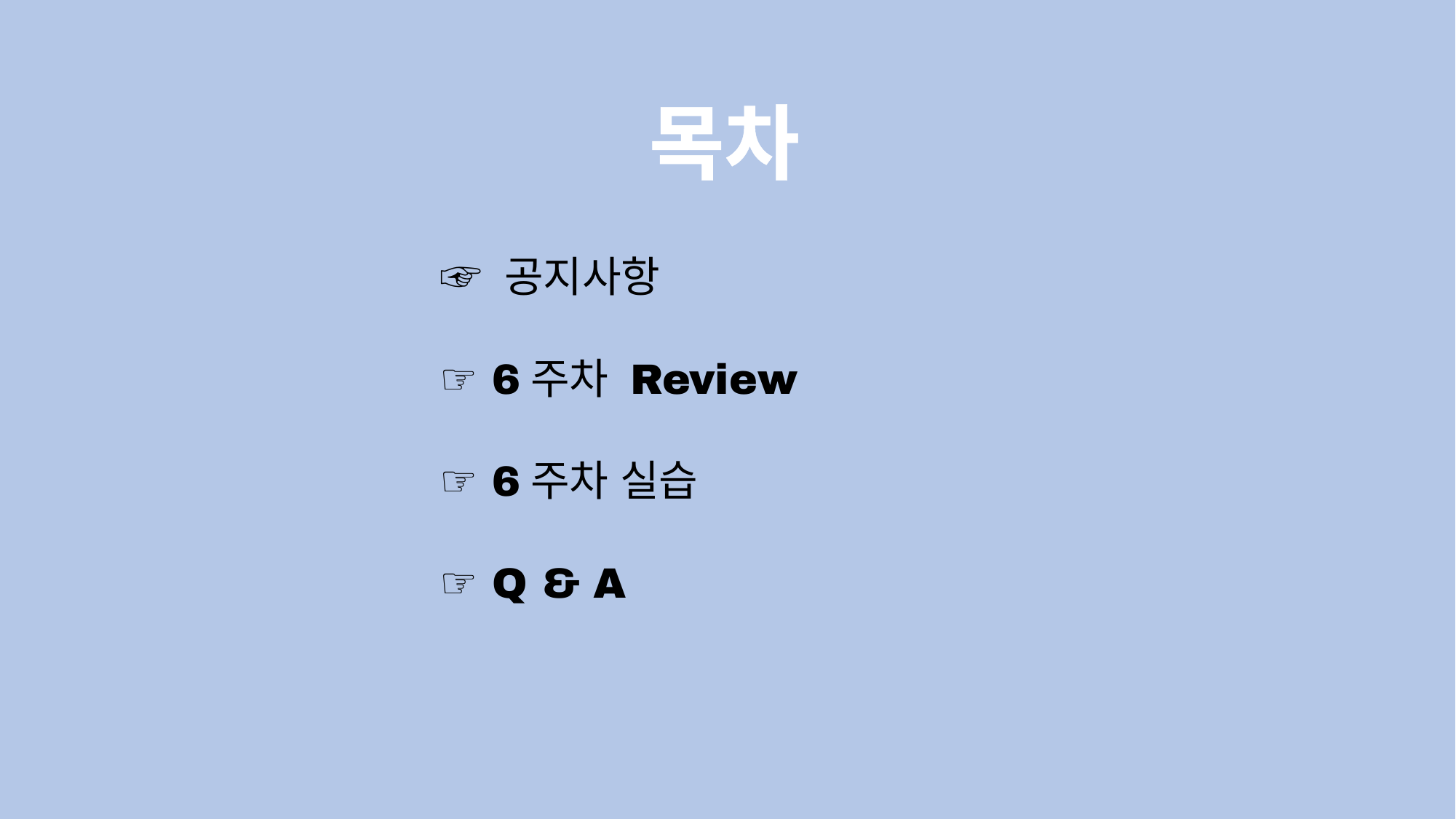

목차
☞ 공지사항

☞ 6주차 Review

☞ 6주차 실습

☞ Q & A